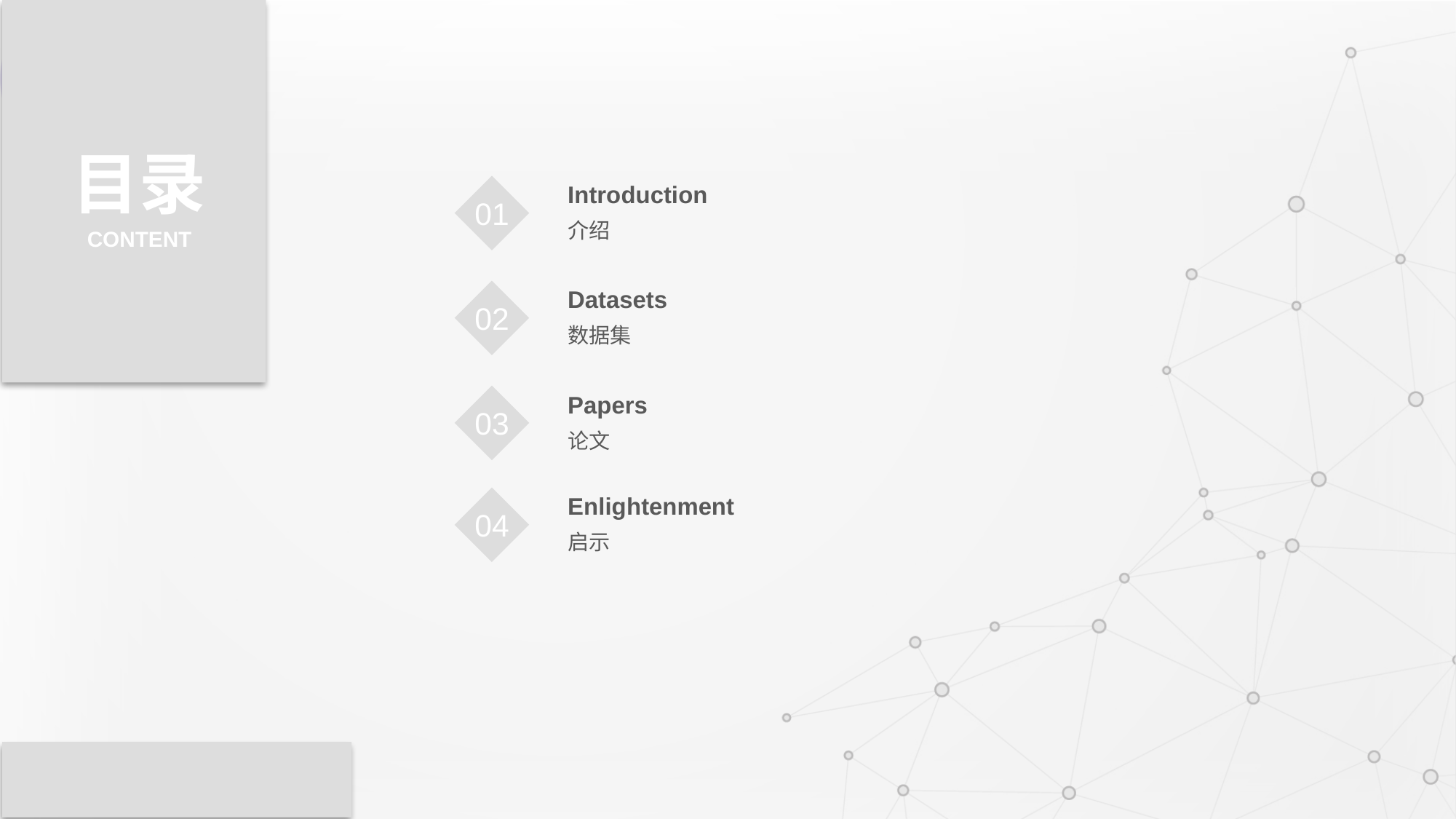

目录
CONTENT
01
Introduction
介绍
02
Datasets
数据集
03
Papers
论文
04
Enlightenment
启示